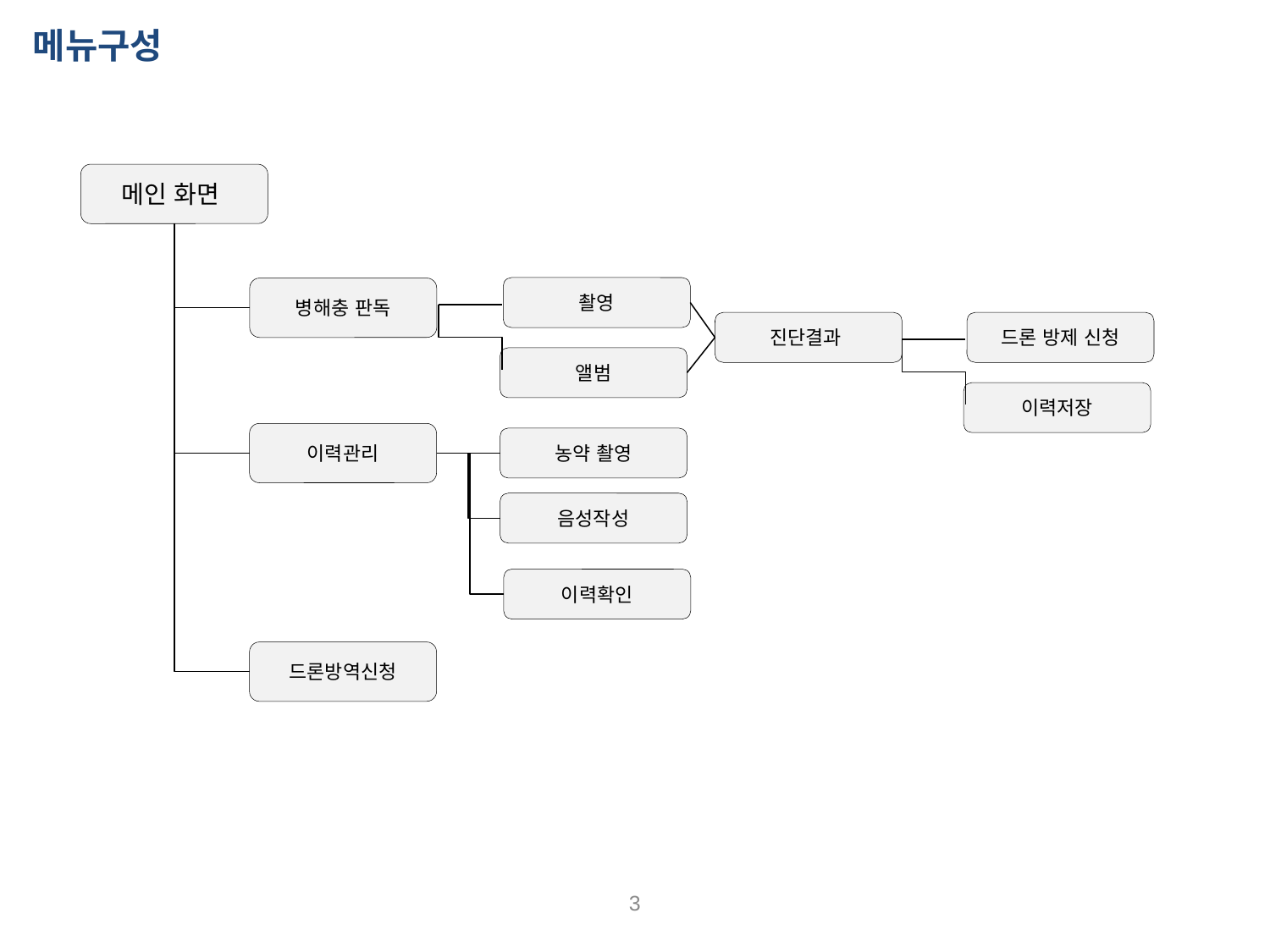

# 메뉴구성
메인 화면
촬영
병해충 판독
진단결과
드론 방제 신청
앨범
이력저장
이력관리
농약 촬영
음성작성
이력확인
드론방역신청
3